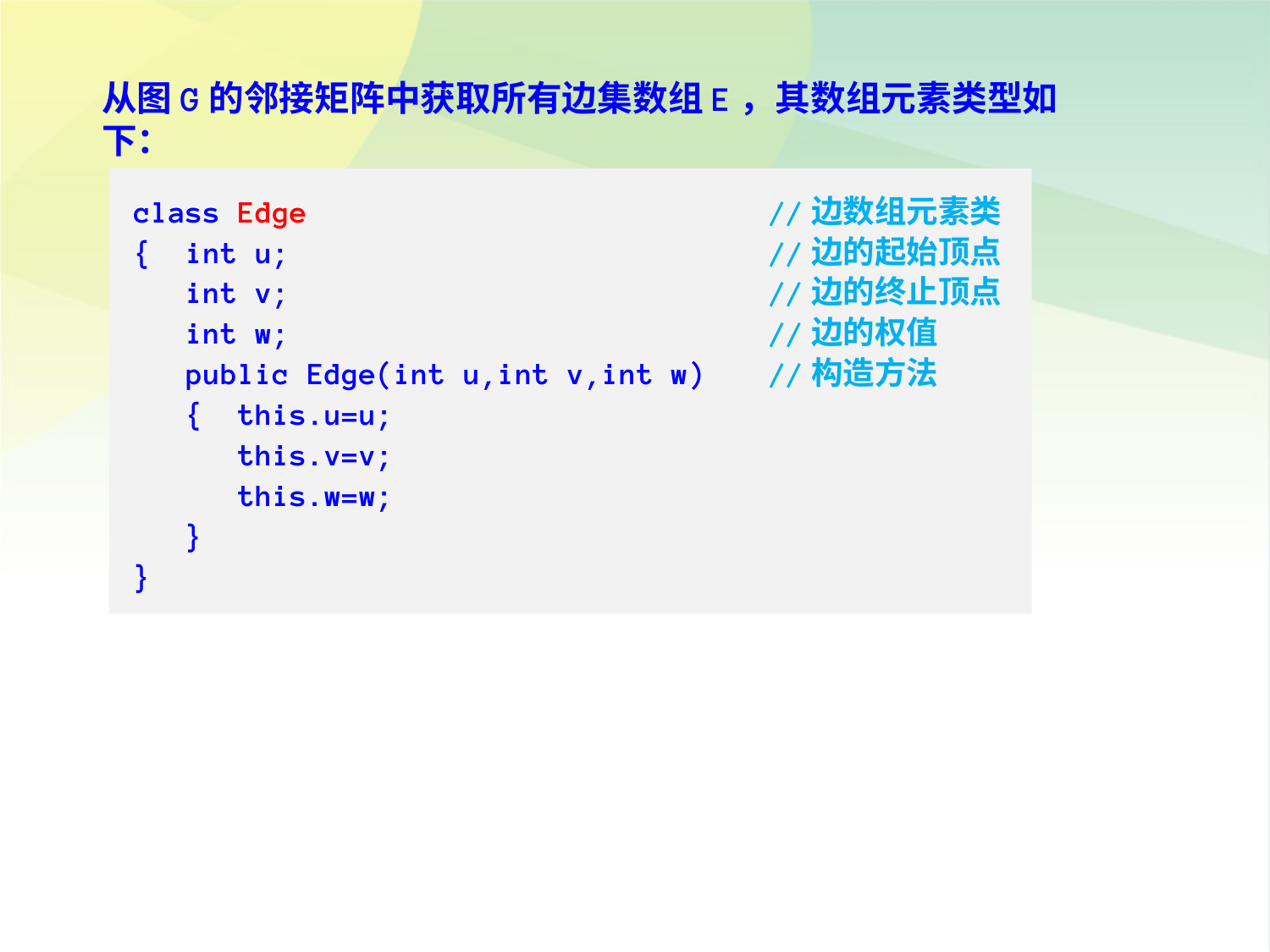

从图G的邻接矩阵中获取所有边集数组E，其数组元素类型如下：
class Edge				//边数组元素类
{  int u;				//边的起始顶点
   int v;				//边的终止顶点
   int w;				//边的权值
   public Edge(int u,int v,int w)	//构造方法
   {  this.u=u;
      this.v=v;
      this.w=w;
   }
}